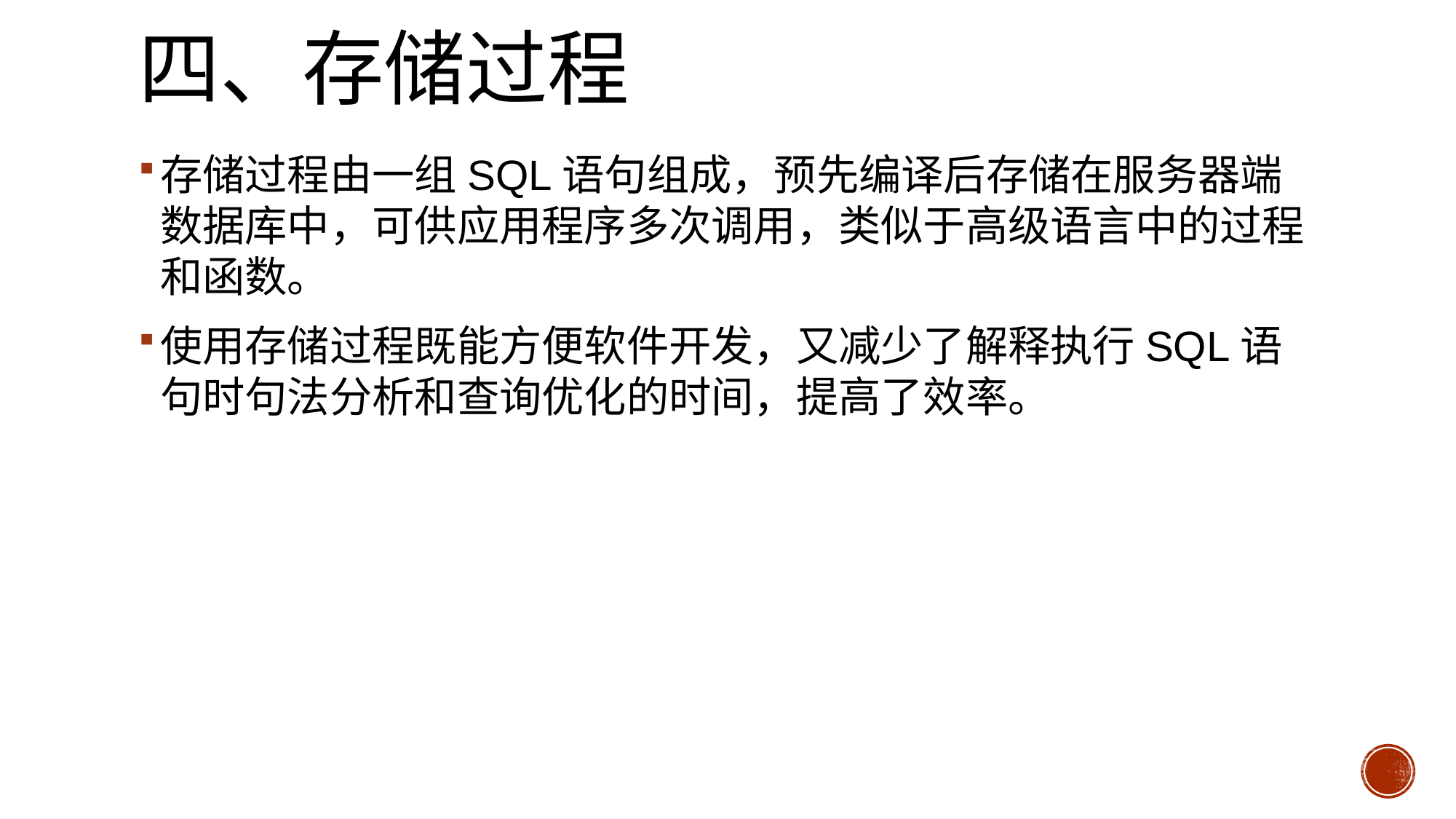

# 四、存储过程
存储过程由一组SQL语句组成，预先编译后存储在服务器端数据库中，可供应用程序多次调用，类似于高级语言中的过程和函数。
使用存储过程既能方便软件开发，又减少了解释执行SQL语句时句法分析和查询优化的时间，提高了效率。

50